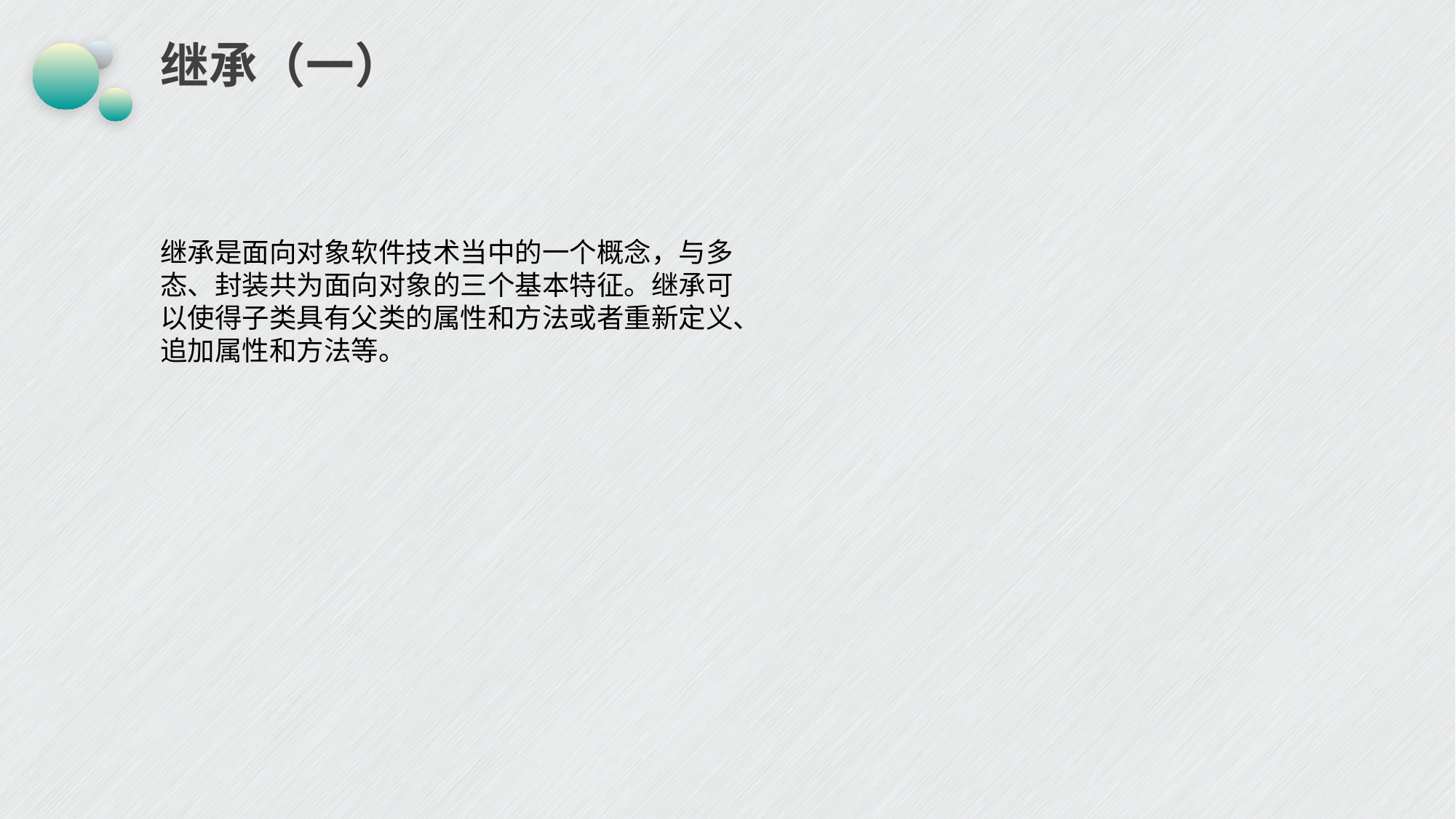

# 继承（一）

继承是面向对象软件技术当中的一个概念，与多态、封装共为面向对象的三个基本特征。继承可以使得子类具有父类的属性和方法或者重新定义、追加属性和方法等。